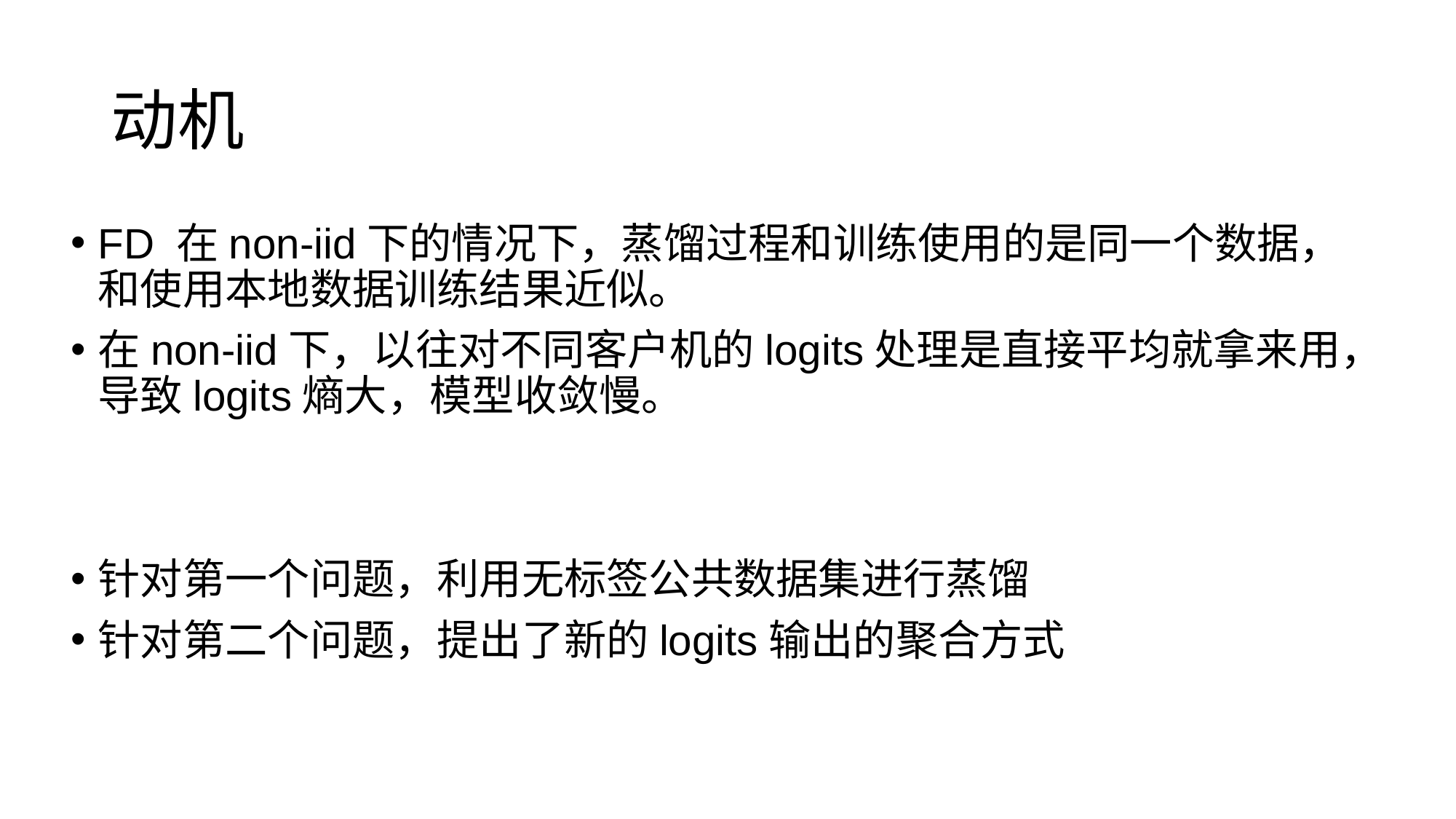

# 动机
FD 在non-iid下的情况下，蒸馏过程和训练使用的是同一个数据，和使用本地数据训练结果近似。
在non-iid下，以往对不同客户机的logits处理是直接平均就拿来用，导致logits熵大，模型收敛慢。

针对第一个问题，利用无标签公共数据集进行蒸馏
针对第二个问题，提出了新的logits输出的聚合方式